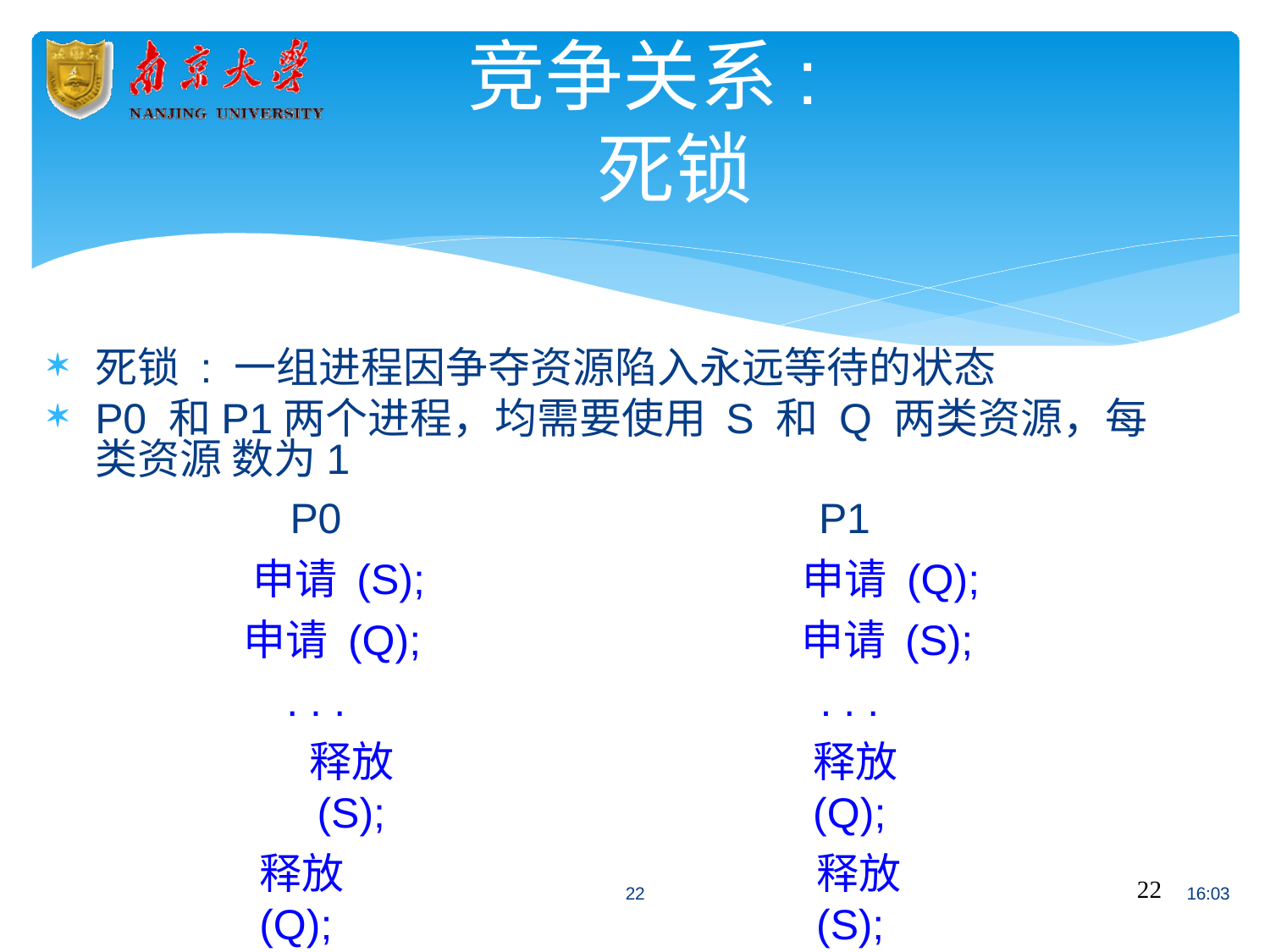

# 竞争关系: 死锁

死锁: 一组进程因争夺资源陷入永远等待的状态
P0 和P1两个进程，均需要使用 S 和Q 两类资源，每类资源 数为1

P0
申请 (S);
申请 (Q);
. . .
释放 (S);
释放 (Q);
P1
申请 (Q);
申请 (S);
. . .
释放 (Q);
释放 (S);
22
22
16:03